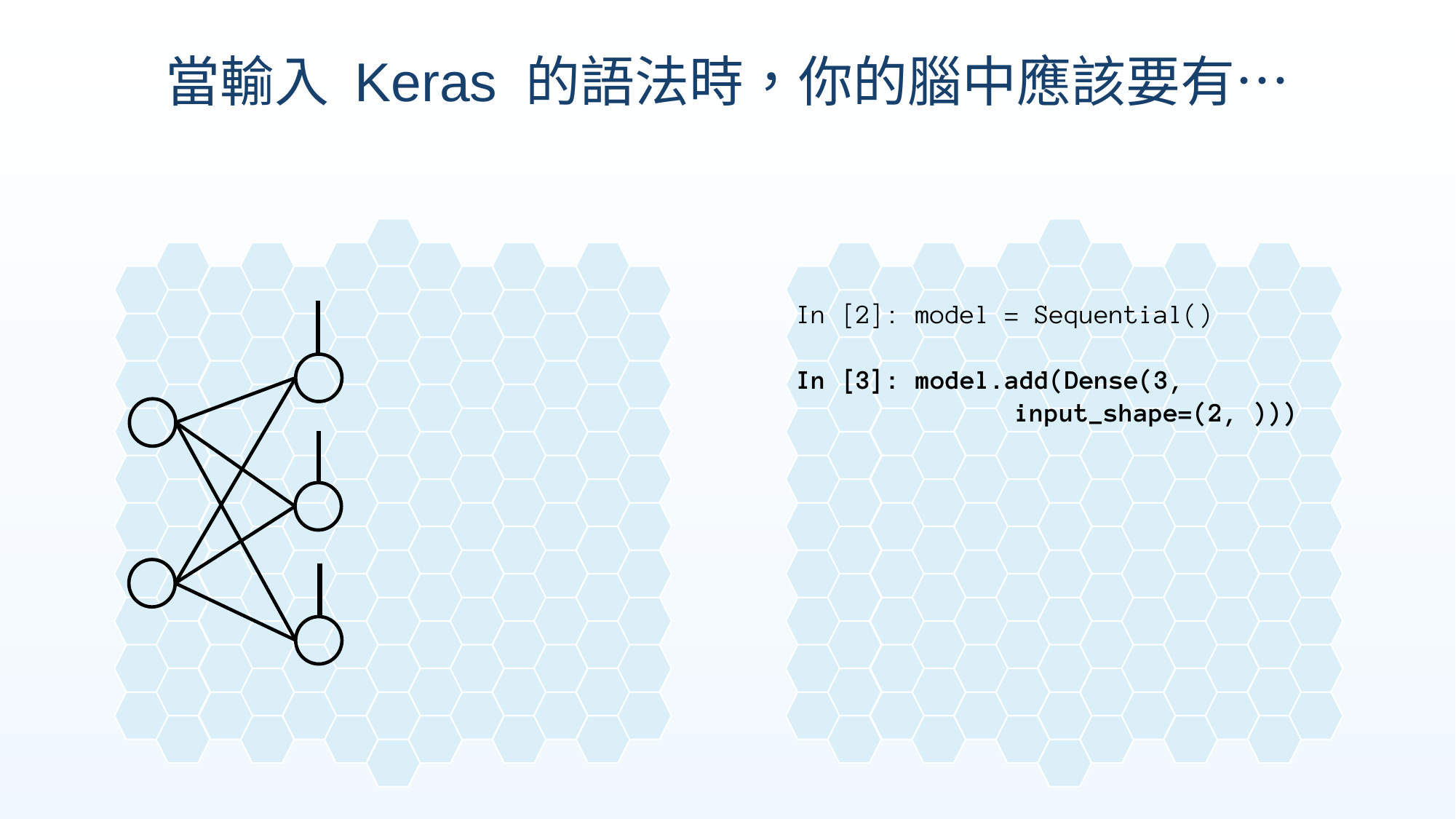

當輸入 Keras 的語法時，你的腦中應該要有…

In [2]: model = Sequential()

In [3]: model.add(Dense(3,
		input_shape=(2, )))